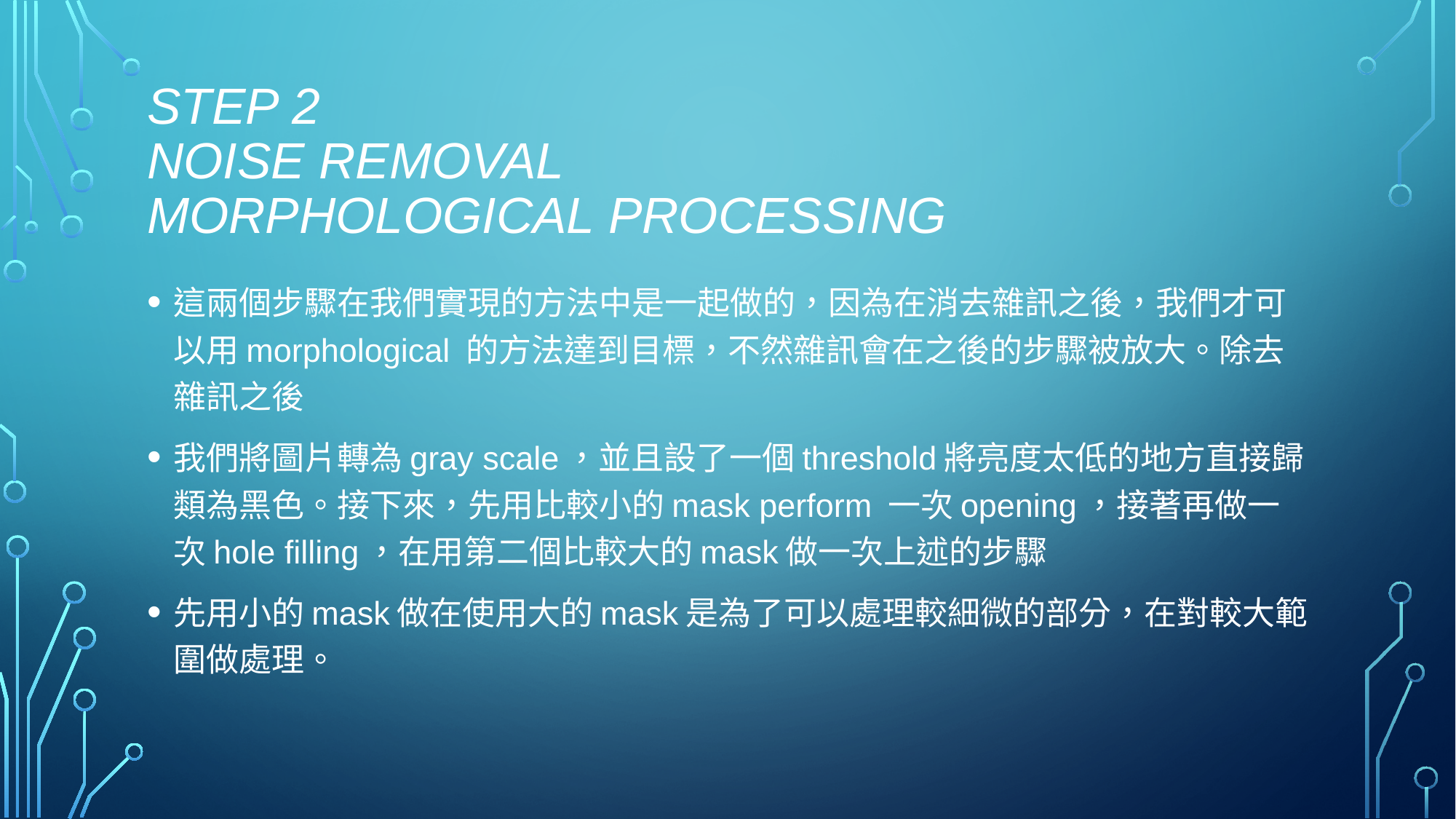

# Step 2 Noise Removal Morphological Processing
這兩個步驟在我們實現的方法中是一起做的，因為在消去雜訊之後，我們才可以用morphological 的方法達到目標，不然雜訊會在之後的步驟被放大。除去雜訊之後
我們將圖片轉為gray scale，並且設了一個threshold將亮度太低的地方直接歸類為黑色。接下來，先用比較小的mask perform 一次opening，接著再做一次hole filling，在用第二個比較大的mask做一次上述的步驟
先用小的mask做在使用大的mask是為了可以處理較細微的部分，在對較大範圍做處理。